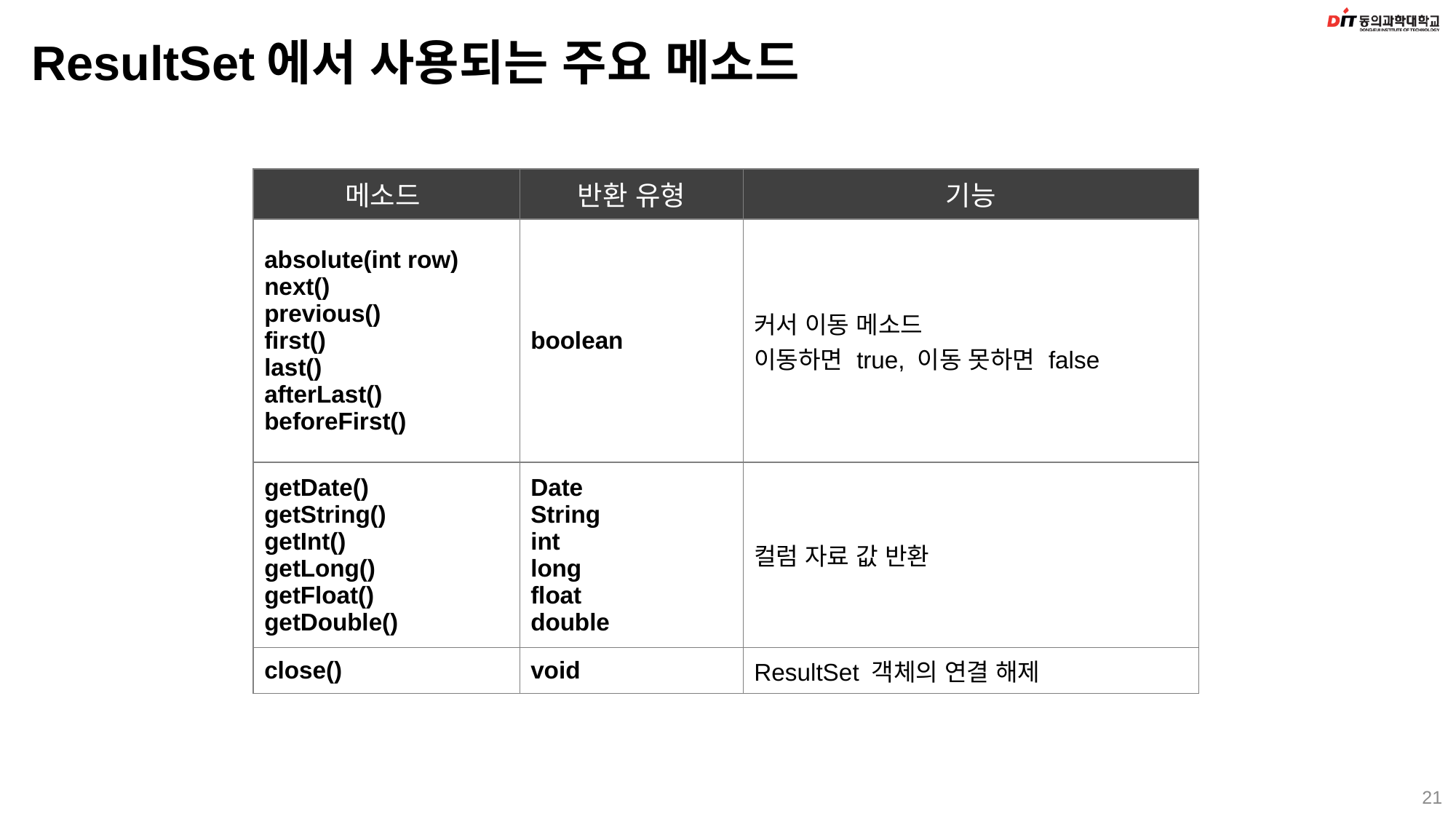

# ResultSet에서 사용되는 주요 메소드
| 메소드 | 반환 유형 | 기능 |
| --- | --- | --- |
| absolute(int row) next() previous() first() last() afterLast() beforeFirst() | boolean | 커서 이동 메소드 이동하면 true, 이동 못하면 false |
| getDate() getString() getInt() getLong() getFloat() getDouble() | Date String int long float double | 컬럼 자료 값 반환 |
| close() | void | ResultSet 객체의 연결 해제 |
21